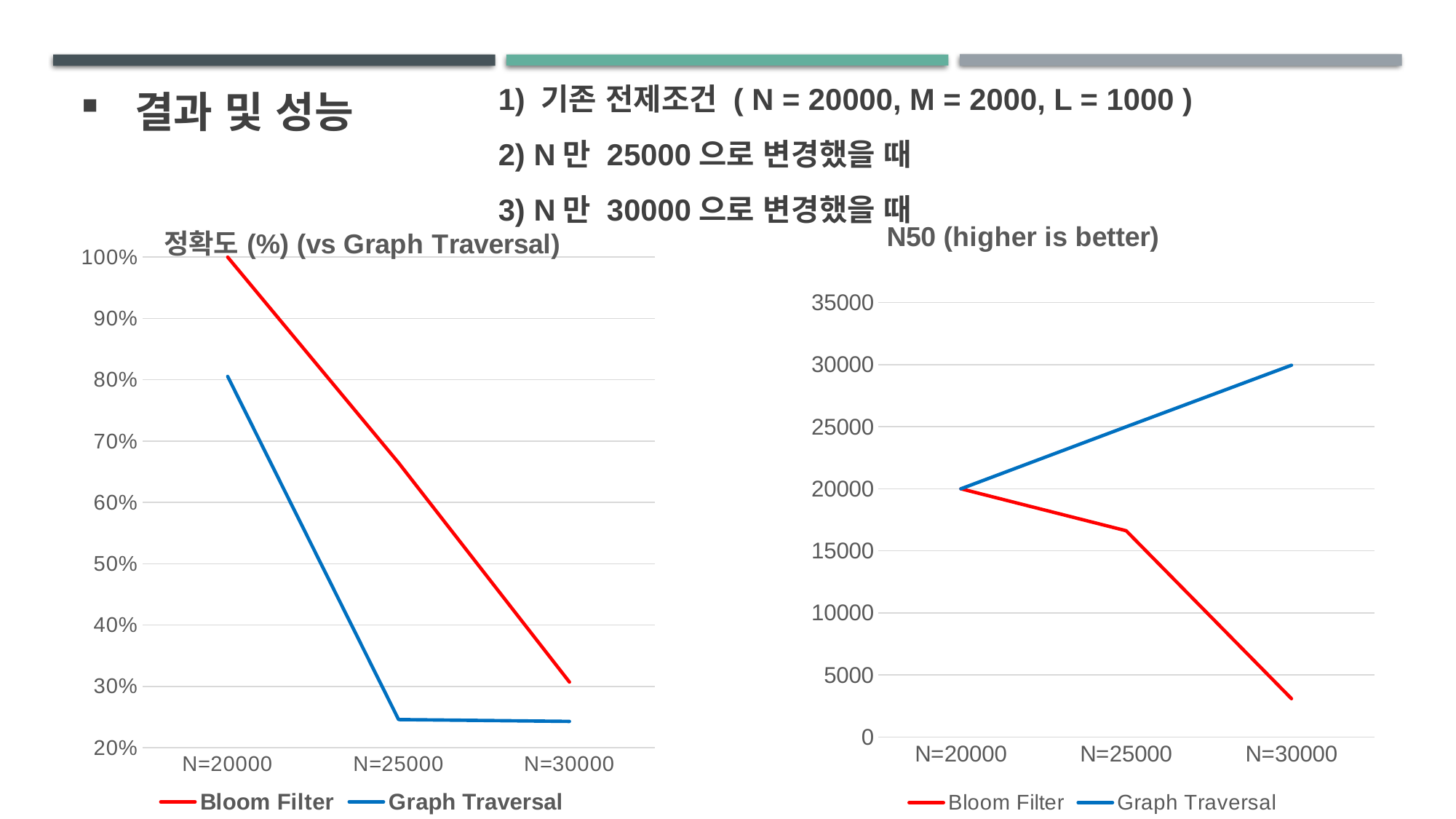

# 결과 및 성능
1) 기존 전제조건 ( N = 20000, M = 2000, L = 1000 )
2) N만 25000으로 변경했을 때
3) N만 30000으로 변경했을 때

### Chart: 정확도(%) (vs Graph Traversal)

| Category | Bloom Filter | Graph Traversal |
|---|---|---|
| N=20000 | 1.0 | 0.80545 |
| N=25000 | 0.66456 | 0.2458 |
| N=30000 | 0.306967 | 0.2428 |

### Chart: N50 (higher is better)

| Category | Bloom Filter | Graph Traversal |
|---|---|---|
| N=20000 | 20000.0 | 19997.0 |
| N=25000 | 16614.0 | 24992.0 |
| N=30000 | 3089.0 | 29951.0 |